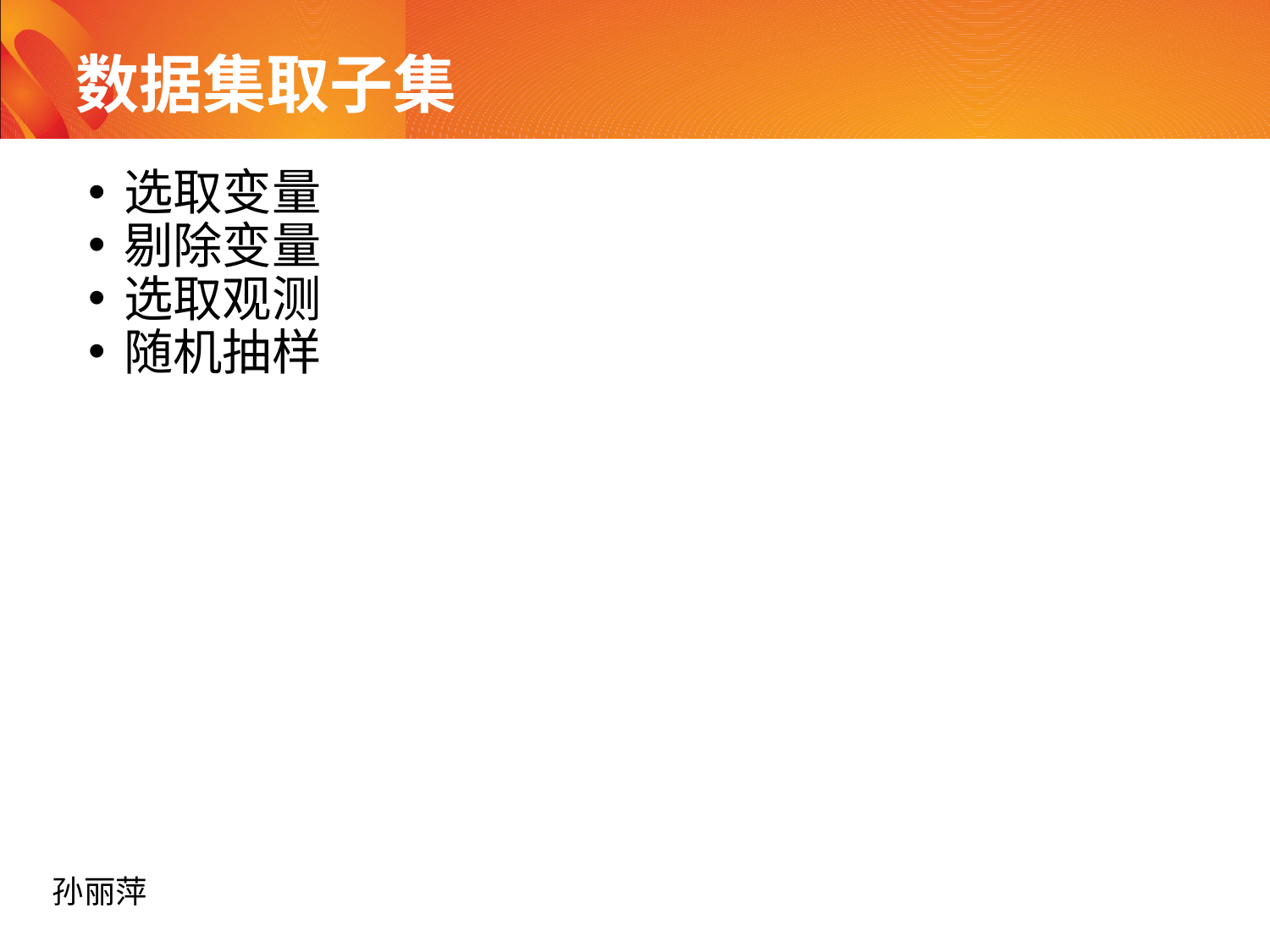

# 数据集取子集
选取变量
剔除变量
选取观测
随机抽样

21